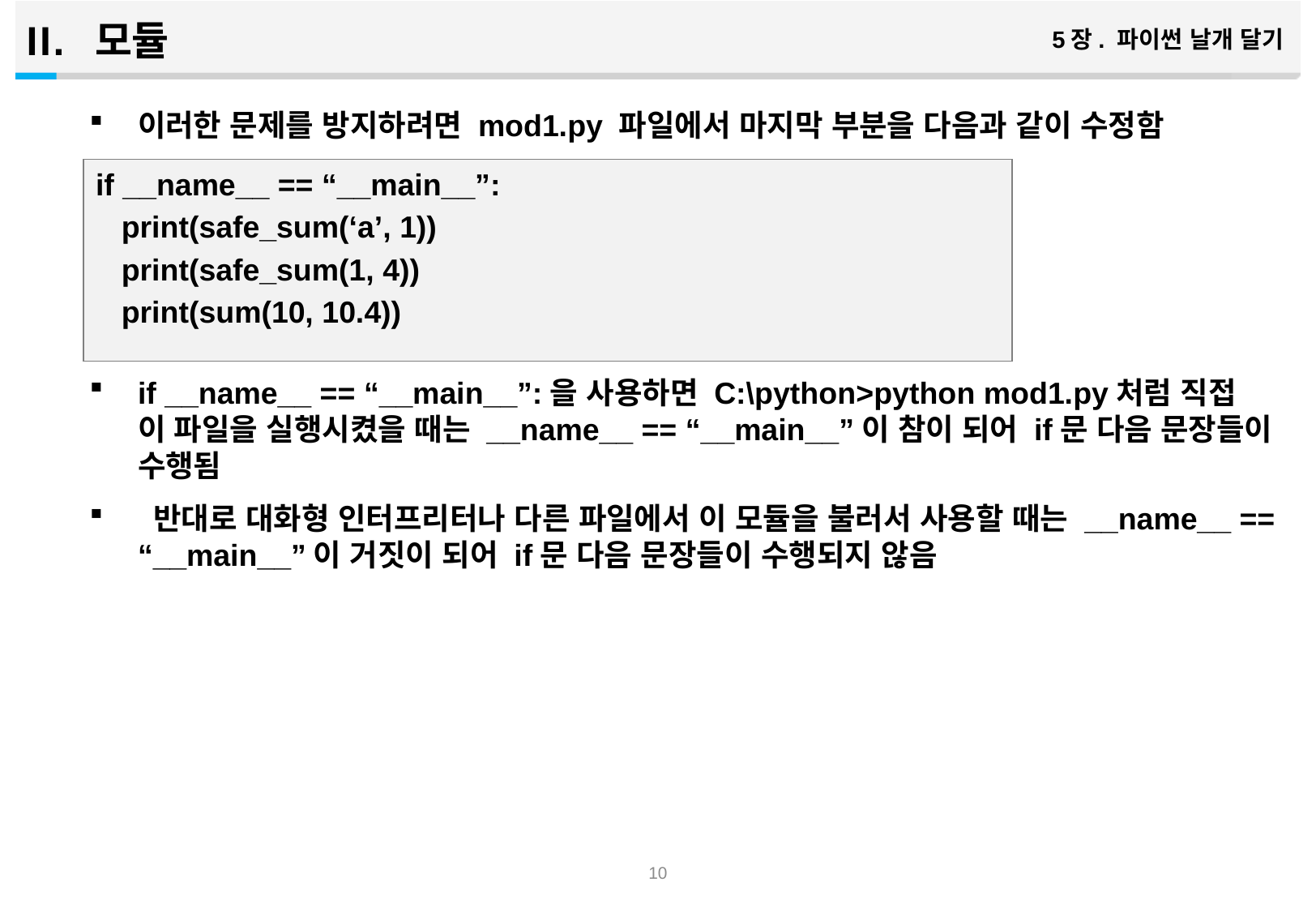

모듈
5장. 파이썬 날개 달기
이러한 문제를 방지하려면 mod1.py 파일에서 마지막 부분을 다음과 같이 수정함

if __name__ == “__main__”:을 사용하면 C:\python>python mod1.py처럼 직접    이 파일을 실행시켰을 때는 __name__ == “__main__”이 참이 되어 if문 다음 문장들이 수행됨
 반대로 대화형 인터프리터나 다른 파일에서 이 모듈을 불러서 사용할 때는 __name__ == “__main__”이 거짓이 되어 if문 다음 문장들이 수행되지 않음

if __name__ == “__main__”:
   print(safe_sum(‘a’, 1))
   print(safe_sum(1, 4))
   print(sum(10, 10.4))

10